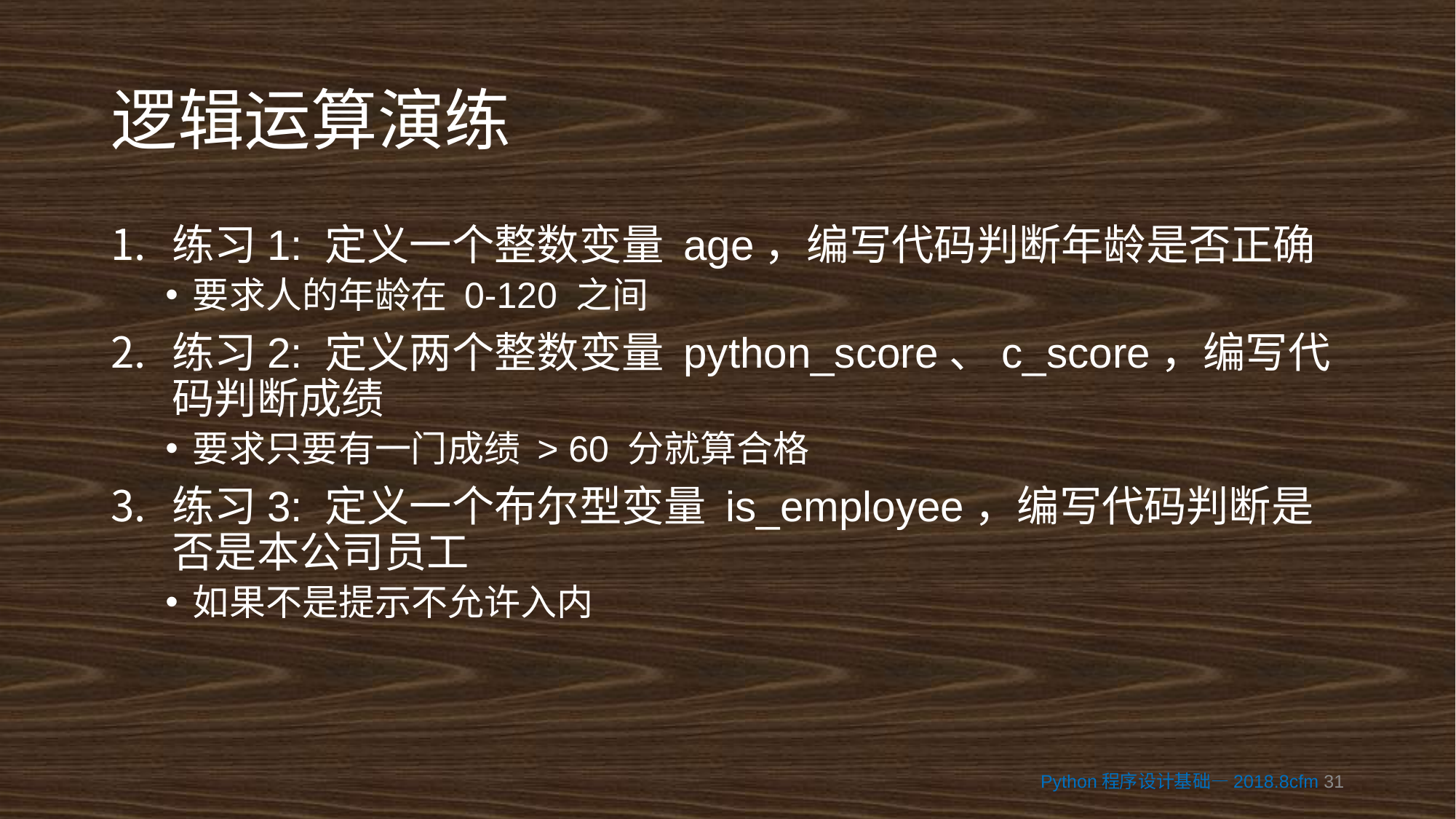

# 逻辑运算演练
练习1: 定义一个整数变量 age，编写代码判断年龄是否正确
要求人的年龄在 0-120 之间
练习2: 定义两个整数变量 python_score、c_score，编写代码判断成绩
要求只要有一门成绩 > 60 分就算合格
练习3: 定义一个布尔型变量 is_employee，编写代码判断是否是本公司员工
如果不是提示不允许入内

Python程序设计基础—2018.8cfm 31